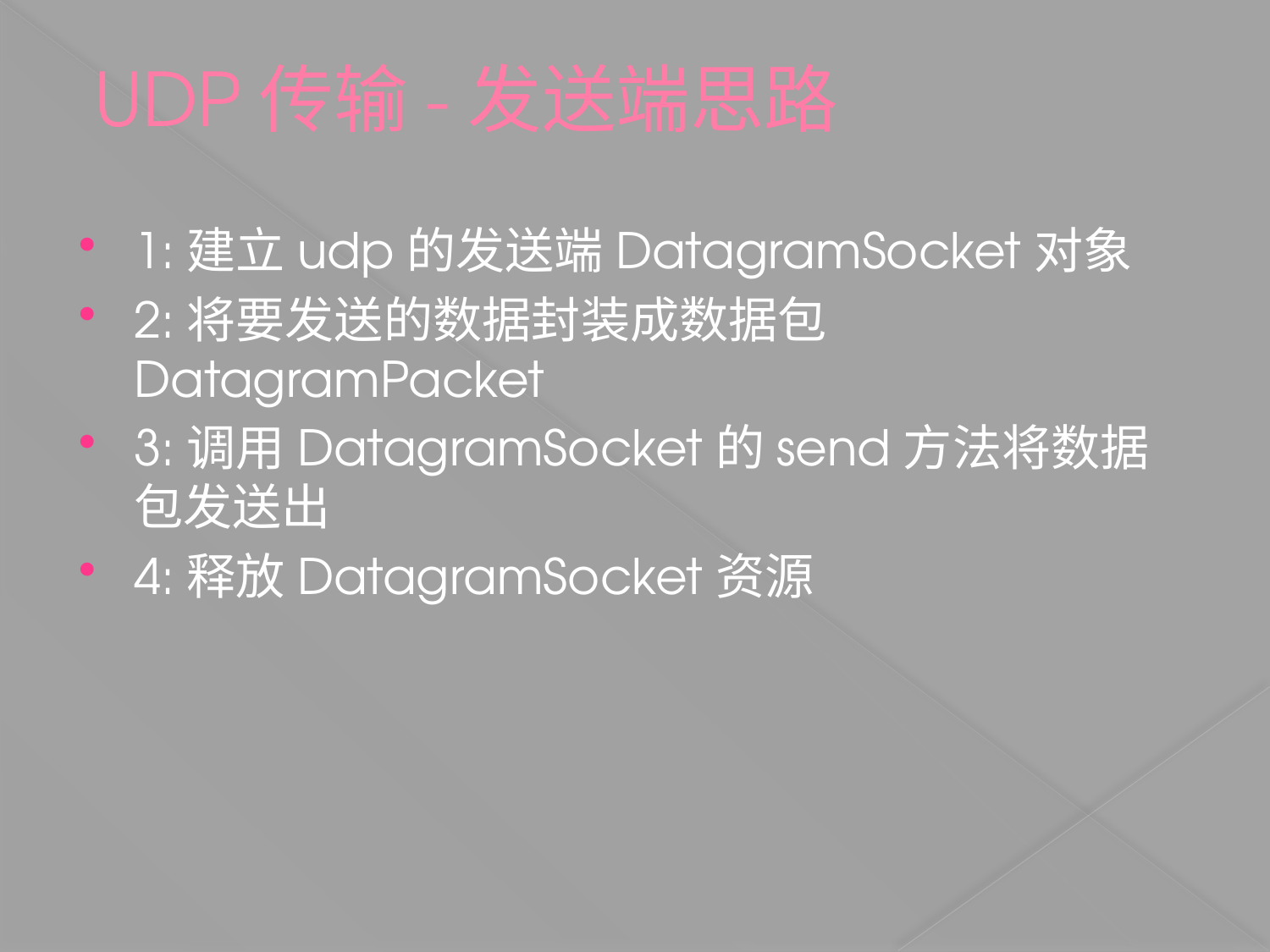

# UDP传输-发送端思路
1:建立udp的发送端DatagramSocket对象
2:将要发送的数据封装成数据包DatagramPacket
3:调用DatagramSocket的send方法将数据包发送出
4:释放DatagramSocket资源